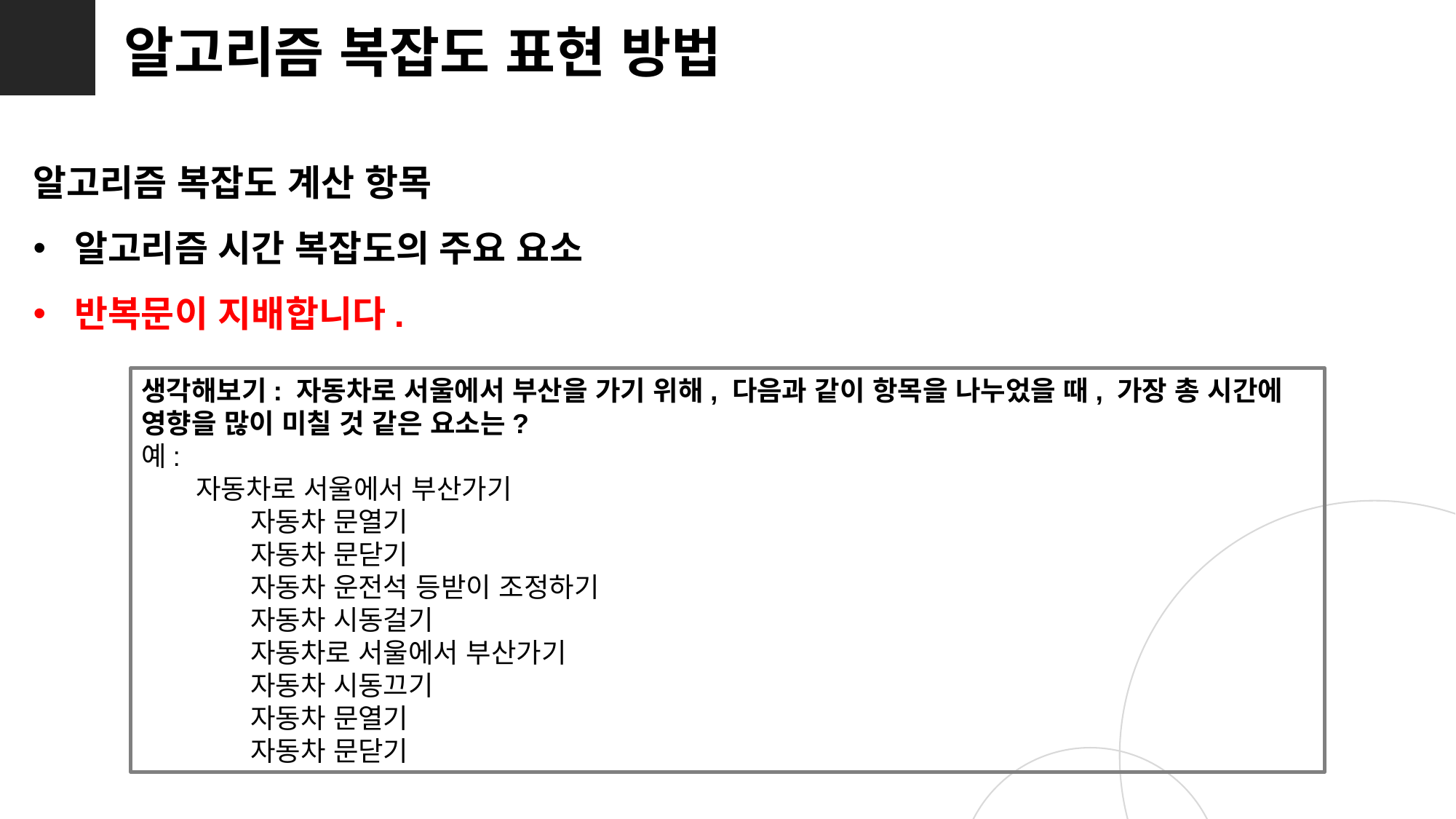

알고리즘 복잡도 표현 방법
알고리즘 복잡도 계산 항목
알고리즘 시간 복잡도의 주요 요소
반복문이 지배합니다.

생각해보기: 자동차로 서울에서 부산을 가기 위해, 다음과 같이 항목을 나누었을 때, 가장 총 시간에 영향을 많이 미칠 것 같은 요소는?
예:
자동차로 서울에서 부산가기
자동차 문열기
자동차 문닫기
자동차 운전석 등받이 조정하기
자동차 시동걸기
자동차로 서울에서 부산가기
자동차 시동끄기
자동차 문열기
자동차 문닫기